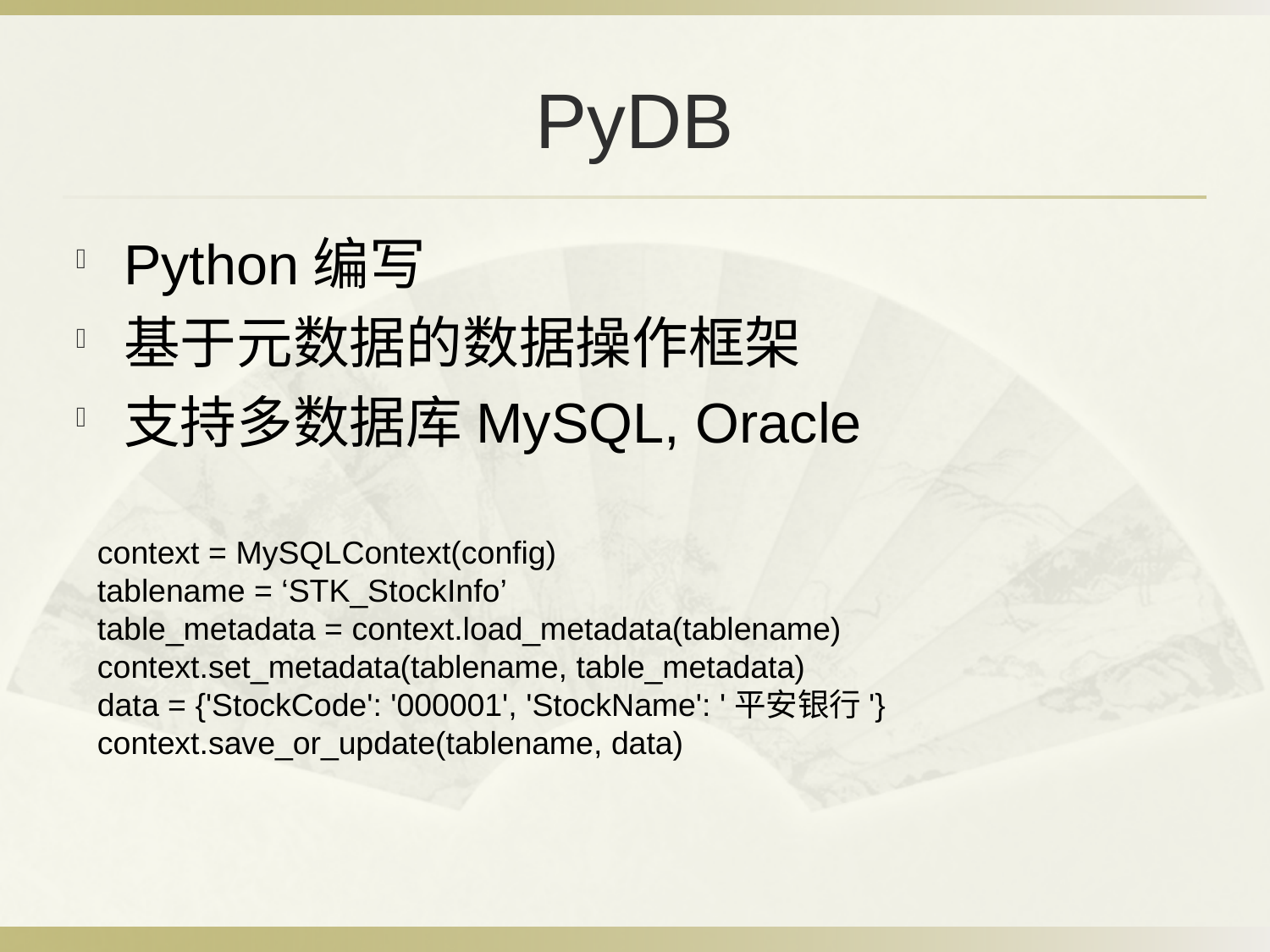

# PyDB
Python编写
基于元数据的数据操作框架
支持多数据库MySQL, Oracle
context = MySQLContext(config)
tablename = ‘STK_StockInfo’
table_metadata = context.load_metadata(tablename)
context.set_metadata(tablename, table_metadata)
data = {'StockCode': '000001', 'StockName': '平安银行'}
context.save_or_update(tablename, data)